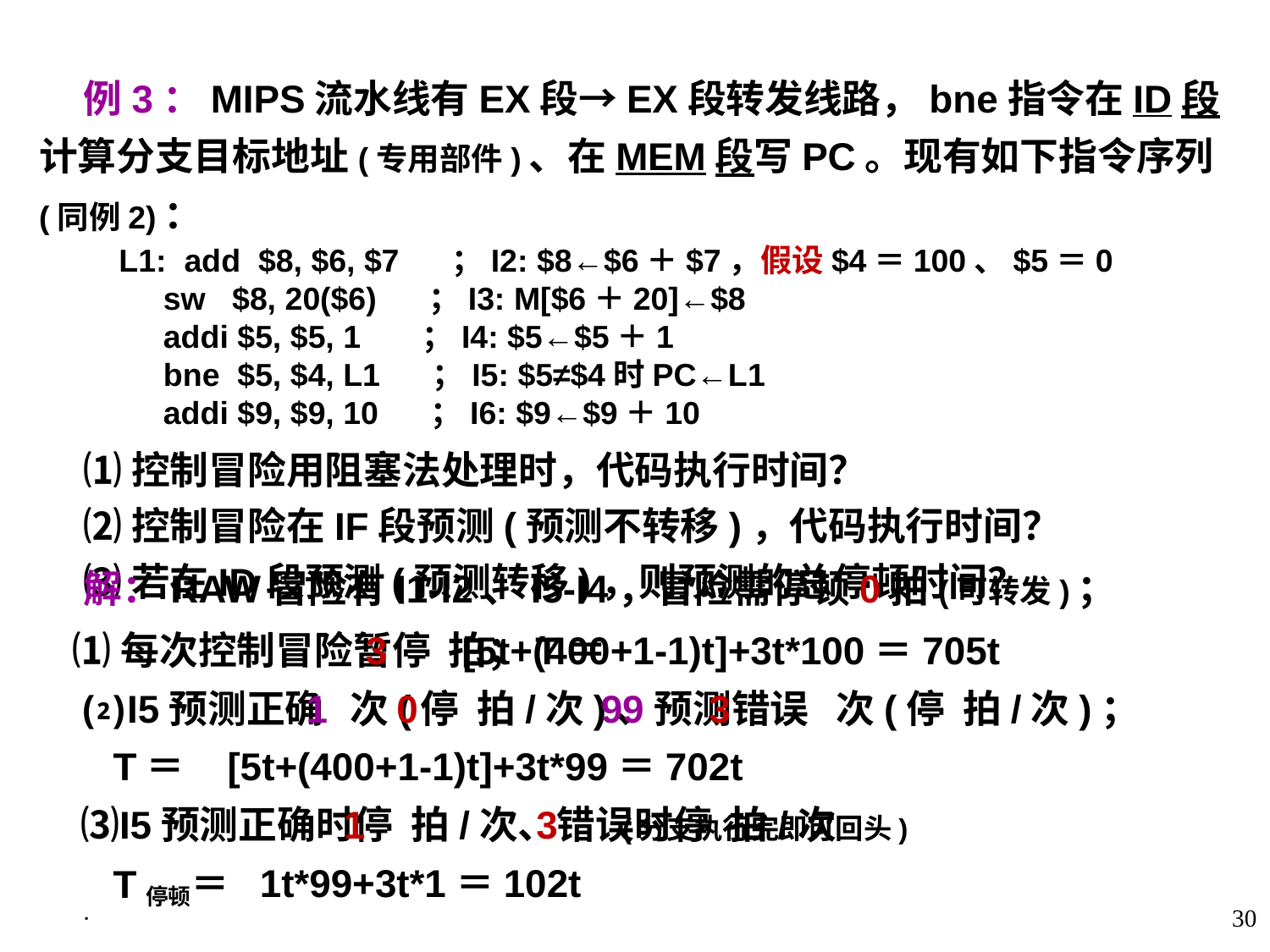

例3：MIPS流水线有EX段→EX段转发线路，bne指令在ID段计算分支目标地址(专用部件)、在MEM段写PC。现有如下指令序列(同例2)：
         L1:  add  $8, $6, $7     ；I2: $8←$6＋$7，假设$4＝100、$5＝0
              sw   $8, 20($6)     ；I3: M[$6＋20]←$8
              addi $5, $5, 1      ；I4: $5←$5＋1
              bne  $5, $4, L1     ；I5: $5≠$4时PC←L1
              addi $9, $9, 10     ；I6: $9←$9＋10
     ⑴控制冒险用阻塞法处理时，代码执行时间？
     ⑵控制冒险在IF段预测(预测不转移)，代码执行时间？
     ⑶若在ID段预测(预测转移)，则预测的总停顿时间？
    解：RAW冒险有I1-I2、I5-I4，冒险需停顿0拍(可转发)；
    ⑴每次控制冒险暂停  拍；T＝
    ⑵I5预测正确   次(停  拍/次)、预测错误   次(停  拍/次)；
       T＝
    ⑶I5预测正确时停  拍/次、错误时停  拍/次
       T停顿＝
             3       [5t+(400+1-1)t]+3t*100＝705t
        1       0                   99      3
[5t+(400+1-1)t]+3t*99＝702t
           1                3      (分支执行完即可回头)
   1t*99+3t*1＝102t
·
30